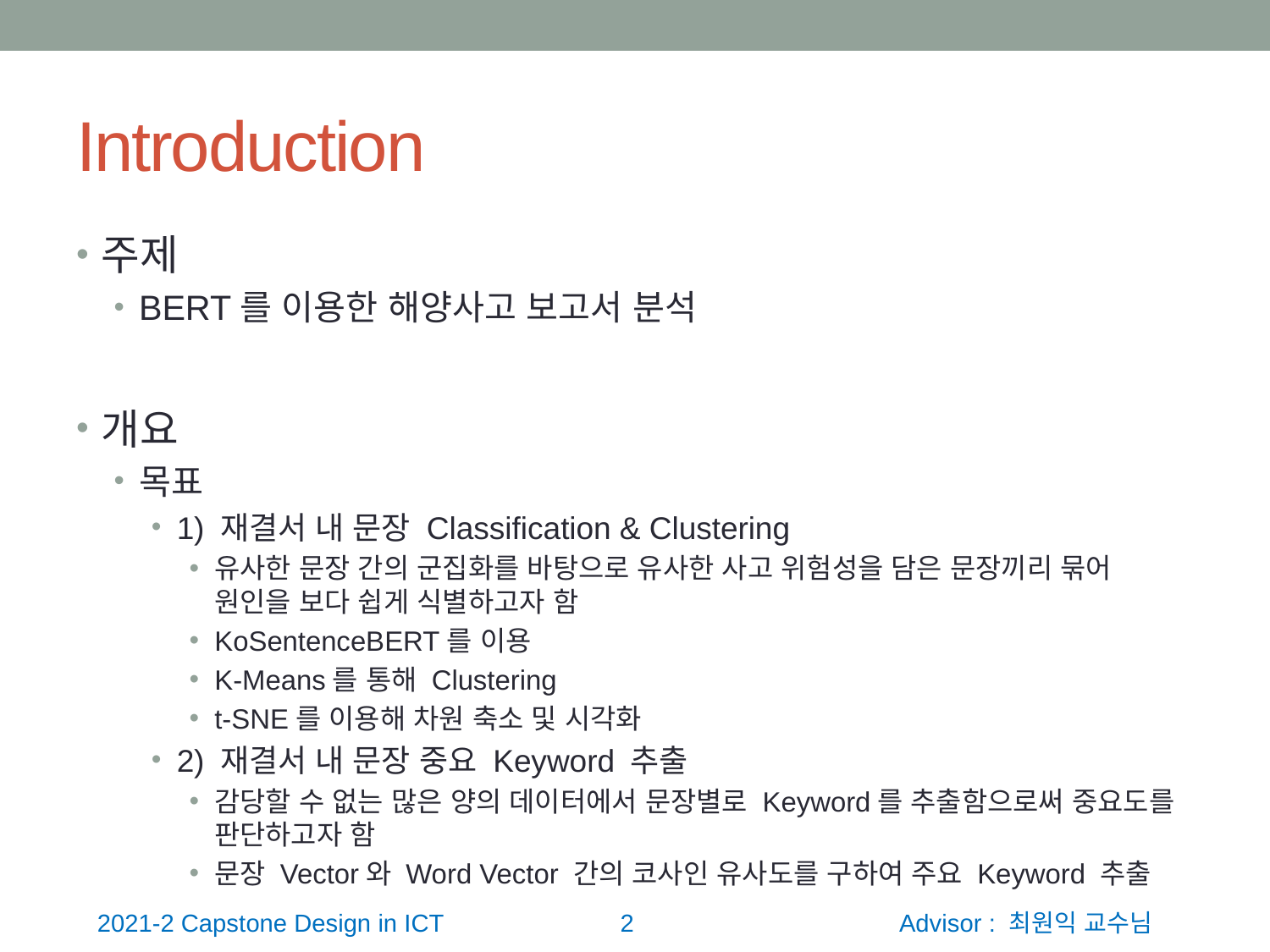

# Introduction
주제
BERT를 이용한 해양사고 보고서 분석

개요
목표
1) 재결서 내 문장 Classification & Clustering
유사한 문장 간의 군집화를 바탕으로 유사한 사고 위험성을 담은 문장끼리 묶어 원인을 보다 쉽게 식별하고자 함
KoSentenceBERT를 이용
K-Means를 통해 Clustering
t-SNE를 이용해 차원 축소 및 시각화
2) 재결서 내 문장 중요 Keyword 추출
감당할 수 없는 많은 양의 데이터에서 문장별로 Keyword를 추출함으로써 중요도를 판단하고자 함
문장 Vector와 Word Vector 간의 코사인 유사도를 구하여 주요 Keyword 추출